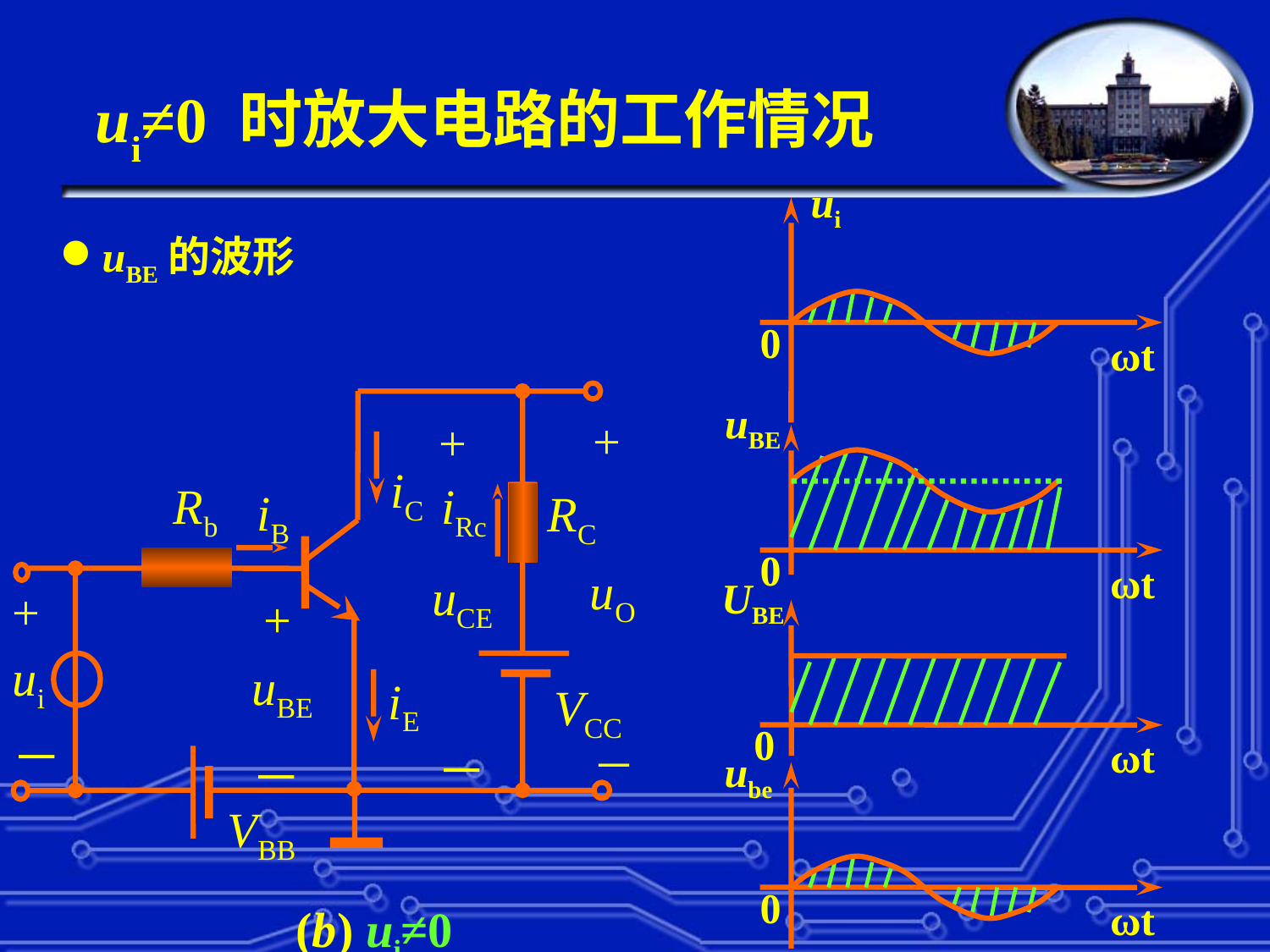

# ui≠0 时放大电路的工作情况

ui

0

ωt
uBE的波形

+
+

iC
Rb
iRc
iB
RC

uO
uCE

+
+

ui
uBE

iE

VCC

－
－
－
－

VBB

(b) ui≠0

uBE

0
ωt

UBE

0
ωt

ube

0
ωt